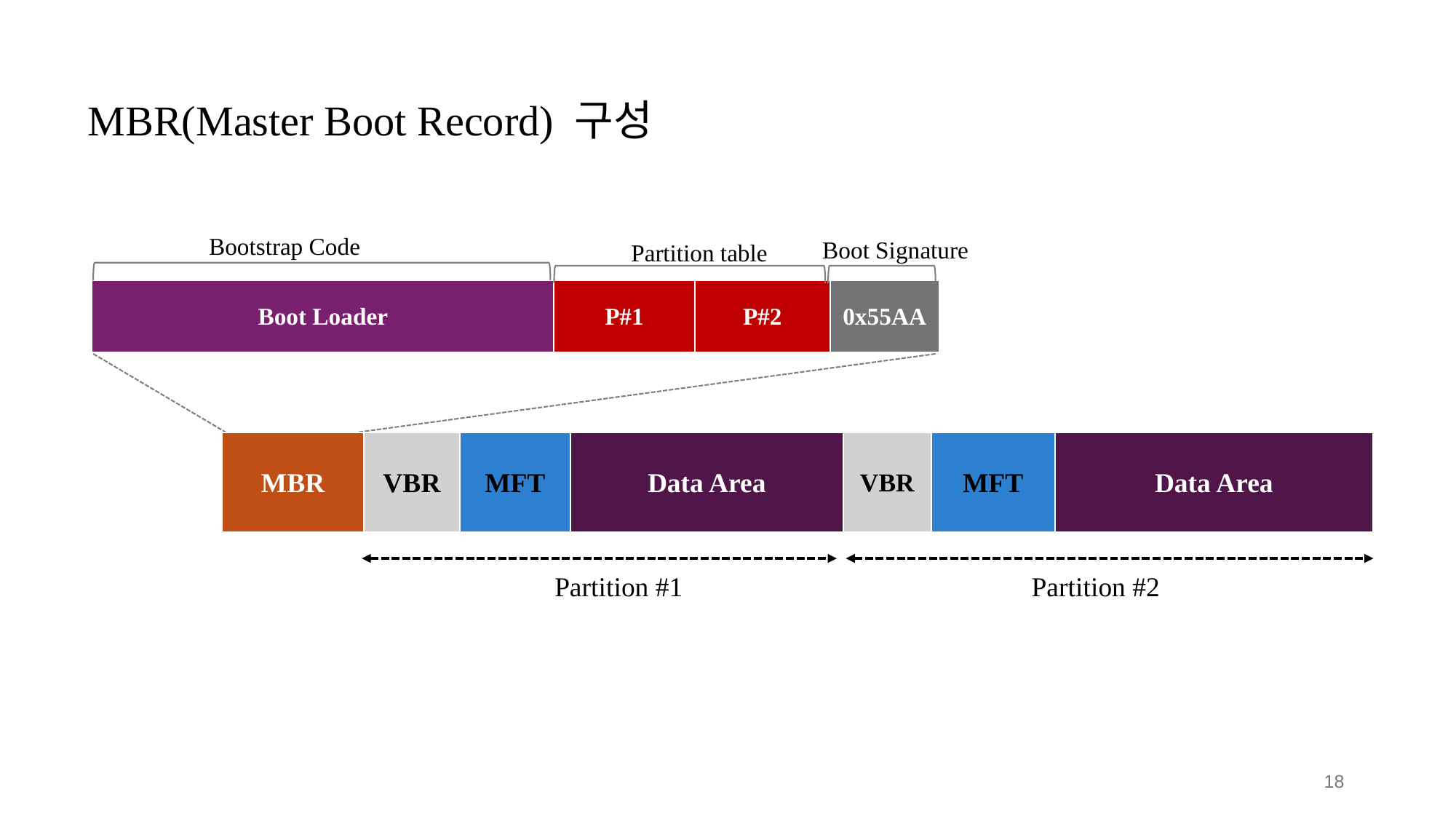

MBR(Master Boot Record) 구성

Bootstrap Code
Boot Signature
Partition table
| Boot Loader | P#1 | P#2 | 0x55AA |
| --- | --- | --- | --- |
| MBR | VBR | MFT | Data Area | VBR | MFT | Data Area |
| --- | --- | --- | --- | --- | --- | --- |
Partition #1
Partition #2
18